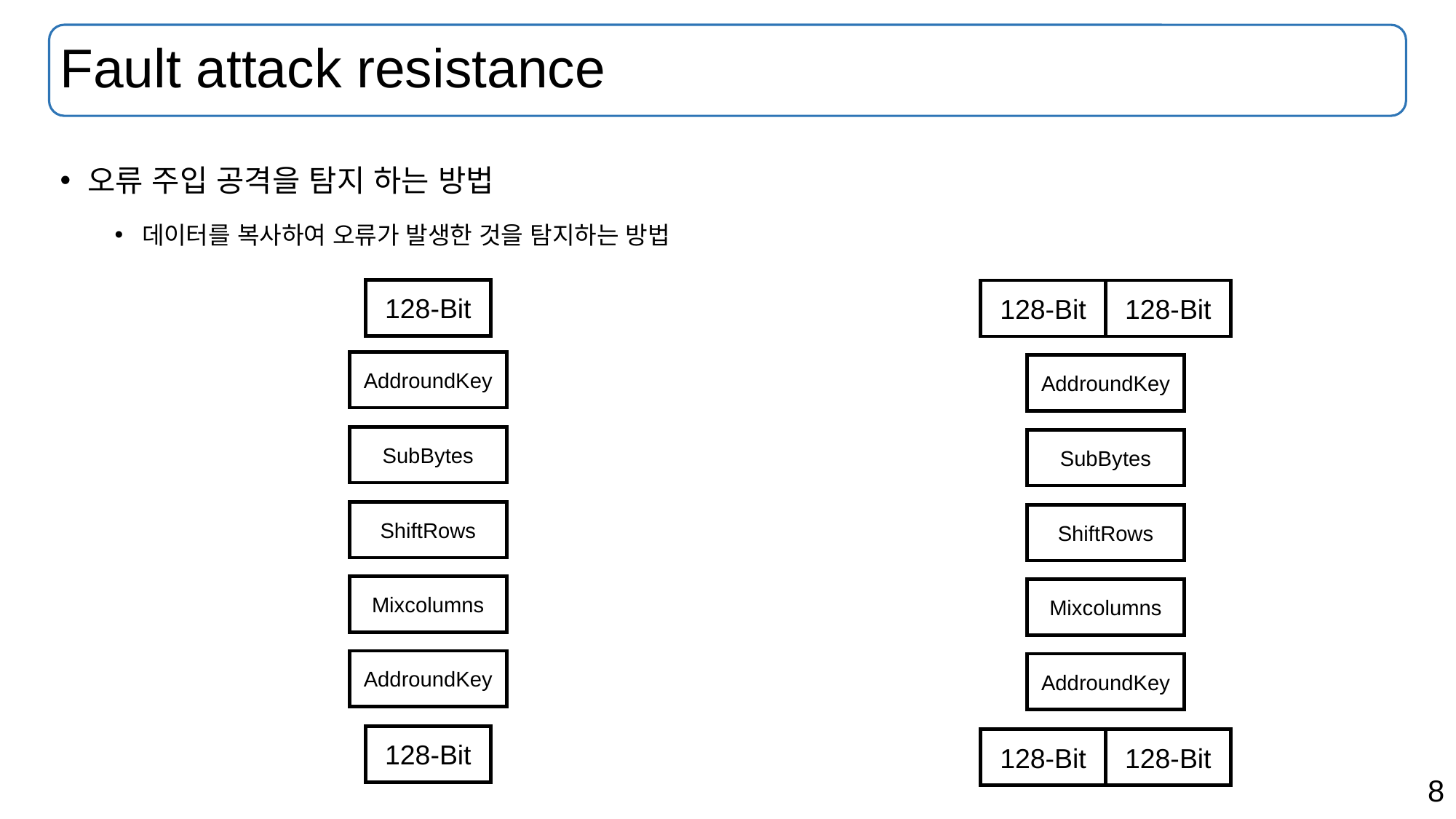

# Fault attack resistance
오류 주입 공격을 탐지 하는 방법
데이터를 복사하여 오류가 발생한 것을 탐지하는 방법

128-Bit
128-Bit
128-Bit
AddroundKey
AddroundKey
SubBytes
SubBytes
ShiftRows
ShiftRows
Mixcolumns
Mixcolumns
AddroundKey
AddroundKey
128-Bit
128-Bit
128-Bit